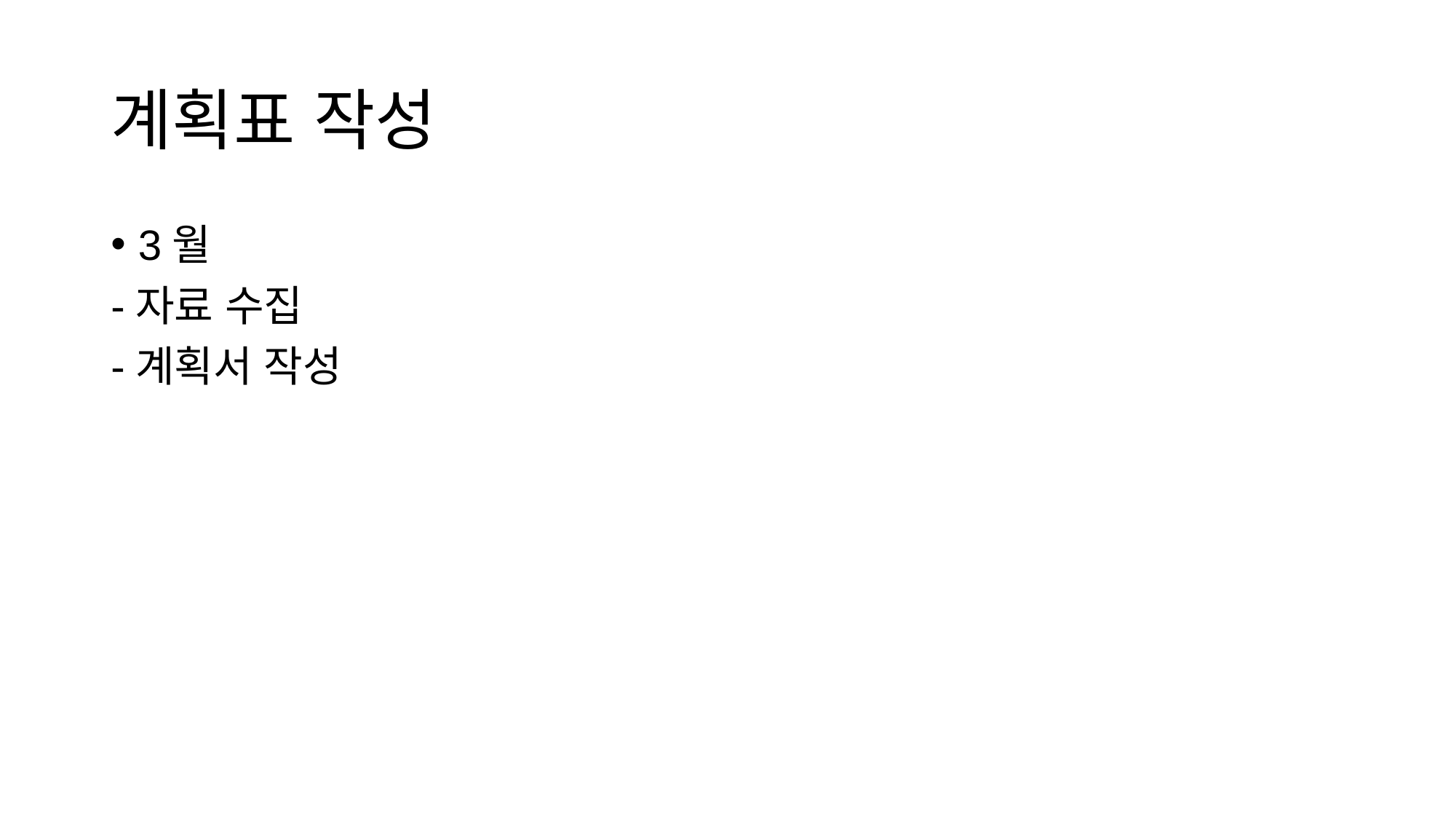

# 계획표 작성
3월
-자료 수집
-계획서 작성